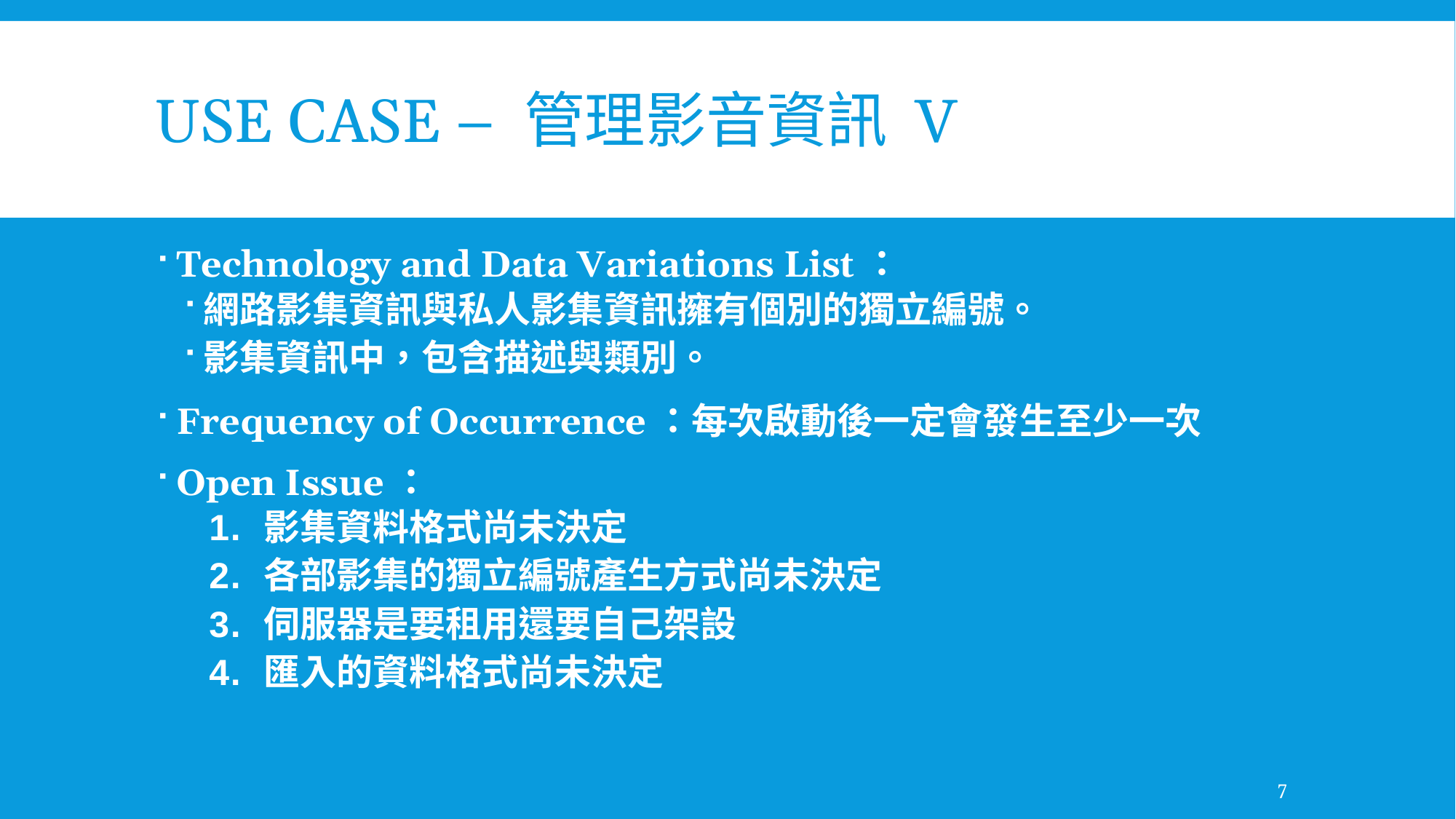

# Use Case – 管理影音資訊 V
Technology and Data Variations List：
網路影集資訊與私人影集資訊擁有個別的獨立編號。
影集資訊中，包含描述與類別。
Frequency of Occurrence：每次啟動後一定會發生至少一次
Open Issue：
影集資料格式尚未決定
各部影集的獨立編號產生方式尚未決定
伺服器是要租用還要自己架設
匯入的資料格式尚未決定

7